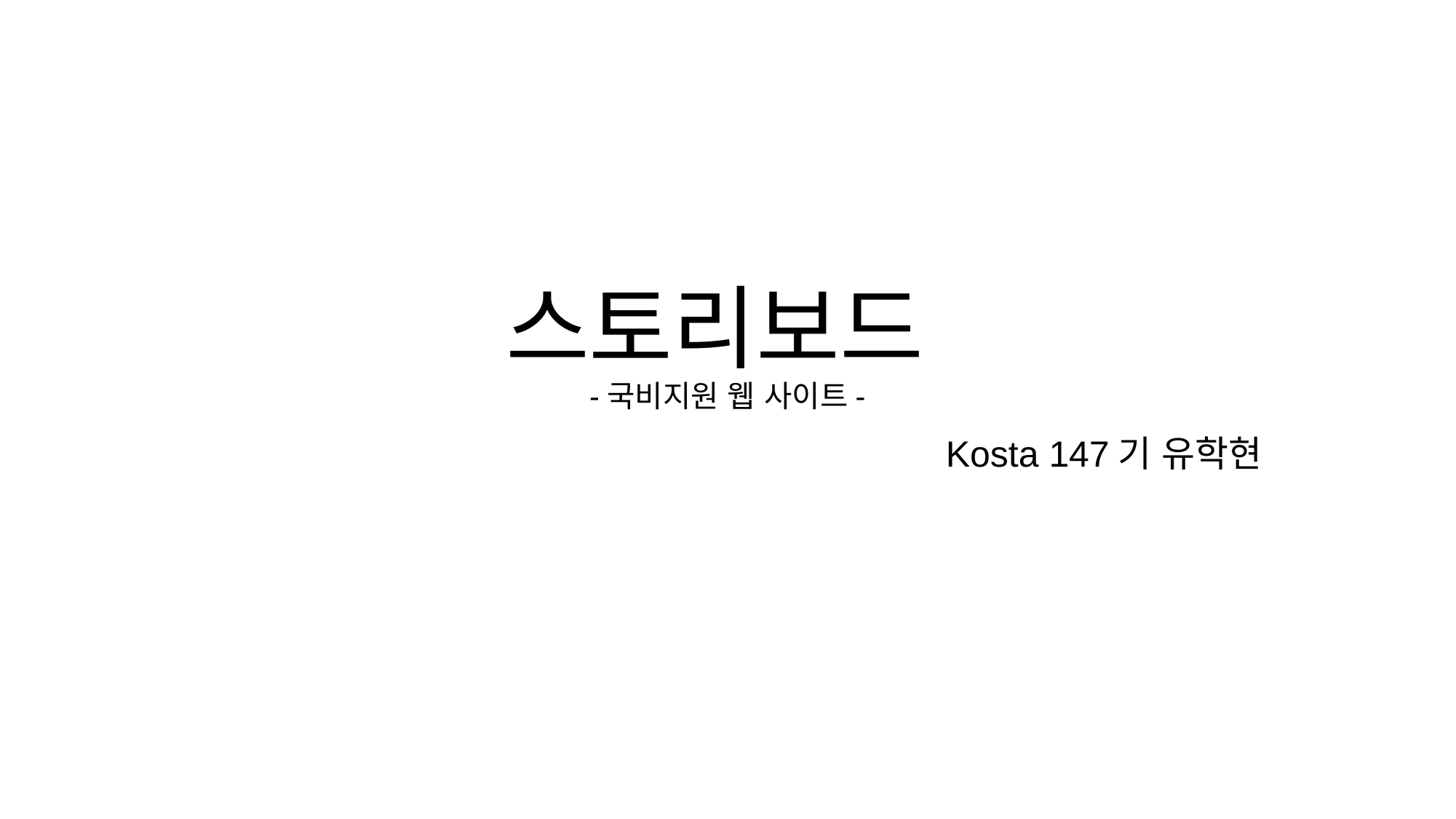

# 스토리보드 -국비지원 웹 사이트-
Kosta 147기 유학현